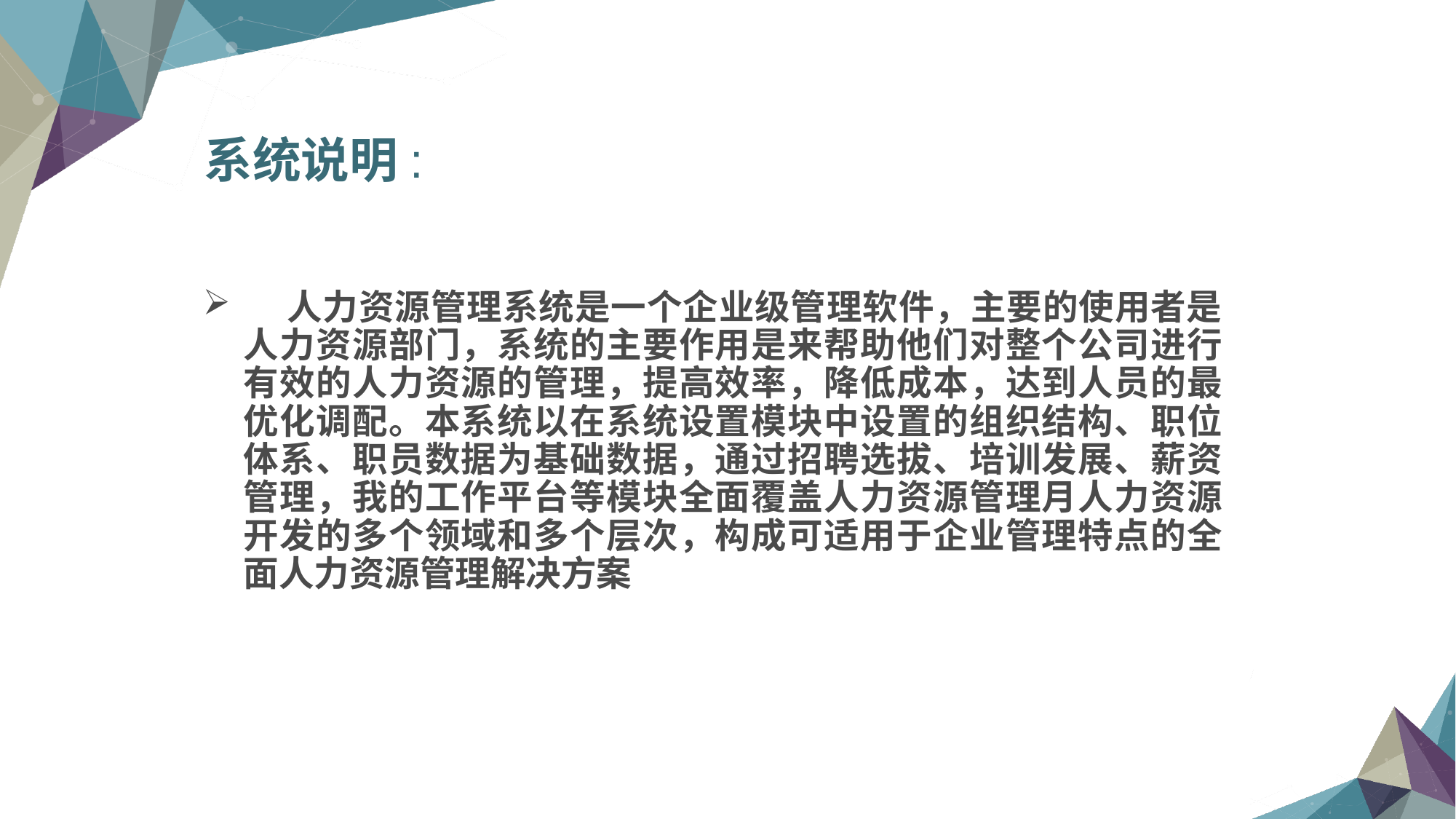

系统说明:
    人力资源管理系统是一个企业级管理软件，主要的使用者是人力资源部门，系统的主要作用是来帮助他们对整个公司进行有效的人力资源的管理，提高效率，降低成本，达到人员的最优化调配。本系统以在系统设置模块中设置的组织结构、职位体系、职员数据为基础数据，通过招聘选拔、培训发展、薪资管理，我的工作平台等模块全面覆盖人力资源管理月人力资源开发的多个领域和多个层次，构成可适用于企业管理特点的全面人力资源管理解决方案